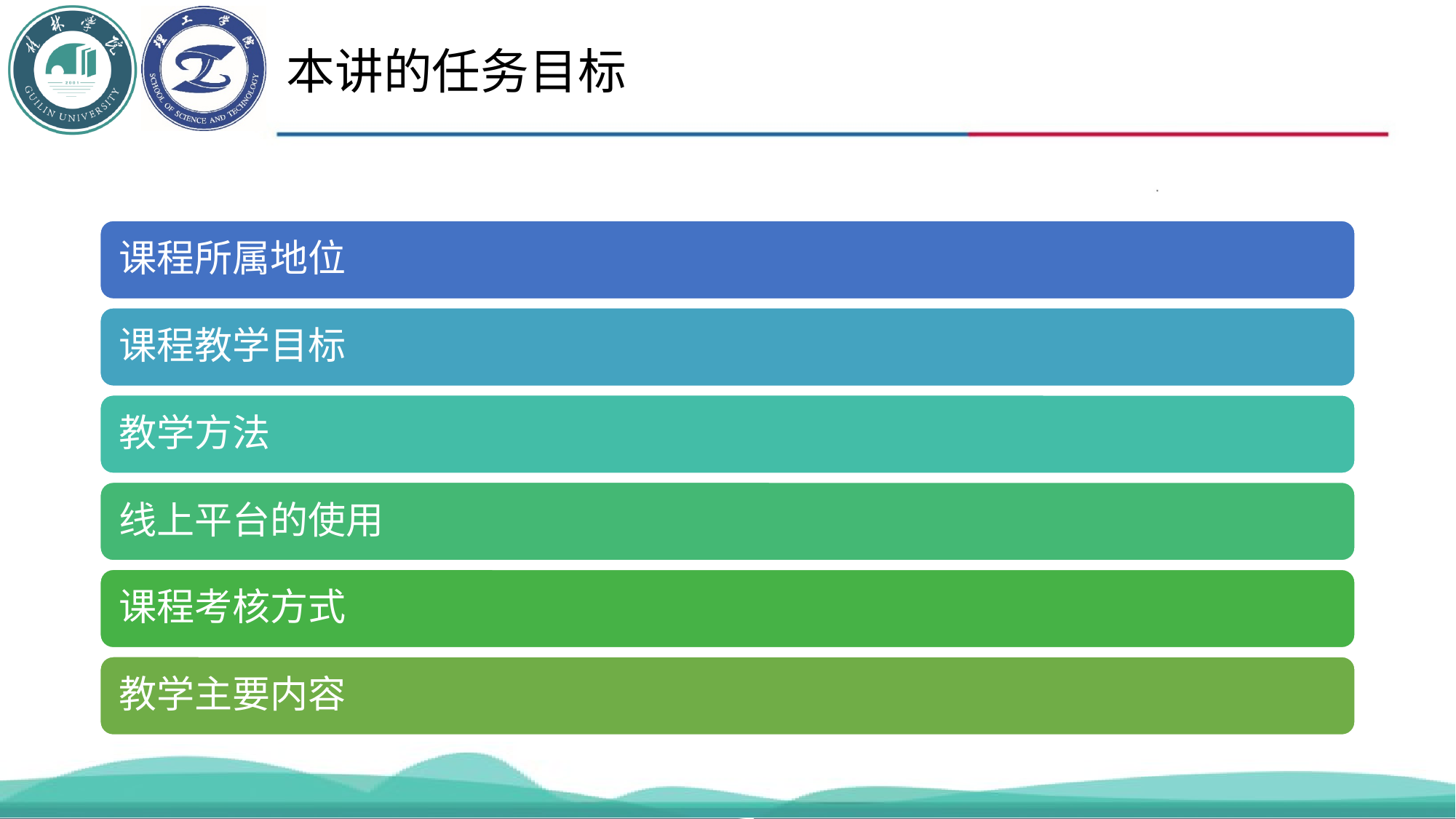

# 本讲的任务目标
课程所属地位
课程教学目标
教学方法
线上平台的使用
课程考核方式
教学主要内容